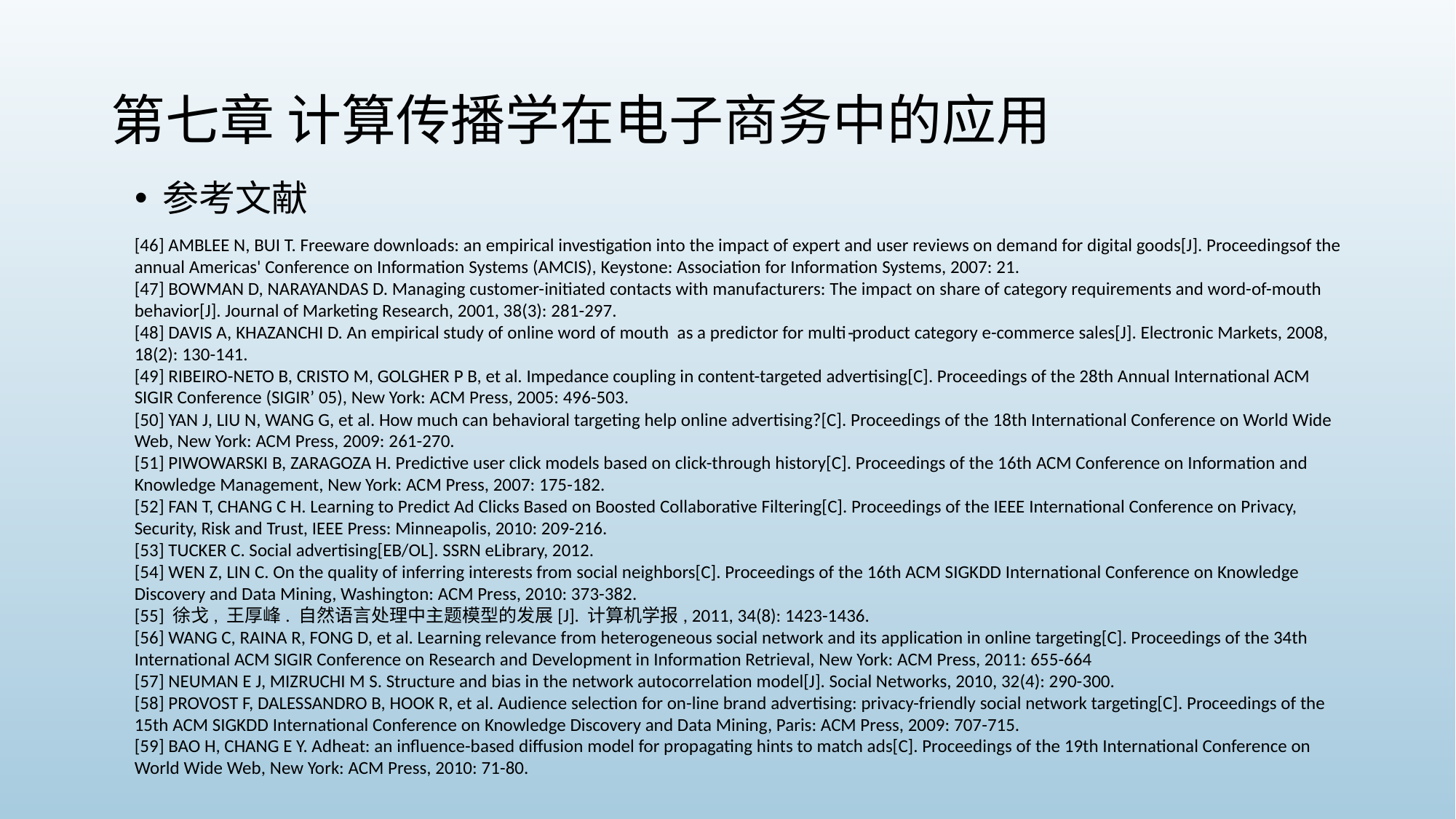

# 第七章 计算传播学在电子商务中的应用
参考文献
[46] AMBLEE N, BUI T. Freeware downloads: an empirical investigation into the impact of expert and user reviews on demand for digital goods[J]. Proceedingsof the annual Americas' Conference on Information Systems (AMCIS), Keystone: Association for Information Systems, 2007: 21.
[47] BOWMAN D, NARAYANDAS D. Managing customer-initiated contacts with manufacturers: The impact on share of category requirements and word-of-mouth behavior[J]. Journal of Marketing Research, 2001, 38(3): 281-297.
[48] DAVIS A, KHAZANCHI D. An empirical study of online word of mouth  as a predictor for multi‐product category e-commerce sales[J]. Electronic Markets, 2008, 18(2): 130-141.
[49] RIBEIRO-NETO B, CRISTO M, GOLGHER P B, et al. Impedance coupling in content-targeted advertising[C]. Proceedings of the 28th Annual International ACM SIGIR Conference (SIGIR’ 05), New York: ACM Press, 2005: 496-503.
[50] YAN J, LIU N, WANG G, et al. How much can behavioral targeting help online advertising?[C]. Proceedings of the 18th International Conference on World Wide Web, New York: ACM Press, 2009: 261-270.
[51] PIWOWARSKI B, ZARAGOZA H. Predictive user click models based on click-through history[C]. Proceedings of the 16th ACM Conference on Information and Knowledge Management, New York: ACM Press, 2007: 175-182.
[52] FAN T, CHANG C H. Learning to Predict Ad Clicks Based on Boosted Collaborative Filtering[C]. Proceedings of the IEEE International Conference on Privacy, Security, Risk and Trust, IEEE Press: Minneapolis, 2010: 209-216.
[53] TUCKER C. Social advertising[EB/OL]. SSRN eLibrary, 2012.
[54] WEN Z, LIN C. On the quality of inferring interests from social neighbors[C]. Proceedings of the 16th ACM SIGKDD International Conference on Knowledge Discovery and Data Mining, Washington: ACM Press, 2010: 373-382.
[55] 徐戈, 王厚峰. 自然语言处理中主题模型的发展[J]. 计算机学报, 2011, 34(8): 1423-1436.
[56] WANG C, RAINA R, FONG D, et al. Learning relevance from heterogeneous social network and its application in online targeting[C]. Proceedings of the 34th International ACM SIGIR Conference on Research and Development in Information Retrieval, New York: ACM Press, 2011: 655-664
[57] NEUMAN E J, MIZRUCHI M S. Structure and bias in the network autocorrelation model[J]. Social Networks, 2010, 32(4): 290-300.
[58] PROVOST F, DALESSANDRO B, HOOK R, et al. Audience selection for on-line brand advertising: privacy-friendly social network targeting[C]. Proceedings of the 15th ACM SIGKDD International Conference on Knowledge Discovery and Data Mining, Paris: ACM Press, 2009: 707-715.
[59] BAO H, CHANG E Y. Adheat: an influence-based diffusion model for propagating hints to match ads[C]. Proceedings of the 19th International Conference on World Wide Web, New York: ACM Press, 2010: 71-80.